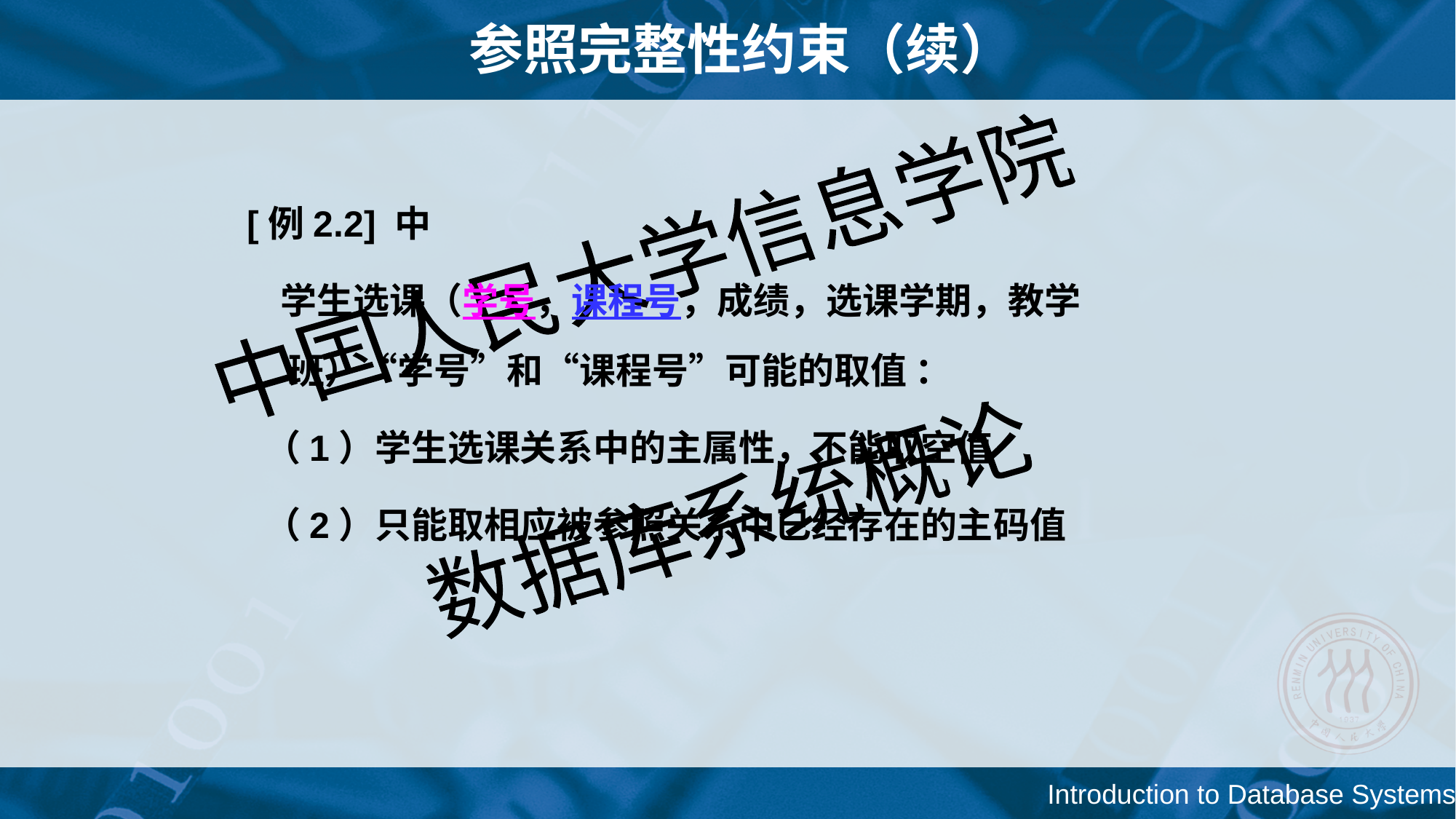

# 参照完整性约束（续）
[例2.2] 中
   学生选课（学号，课程号，成绩，选课学期，教学班）“学号”和“课程号”可能的取值 ：
 （1）学生选课关系中的主属性，不能取空值
 （2）只能取相应被参照关系中已经存在的主码值